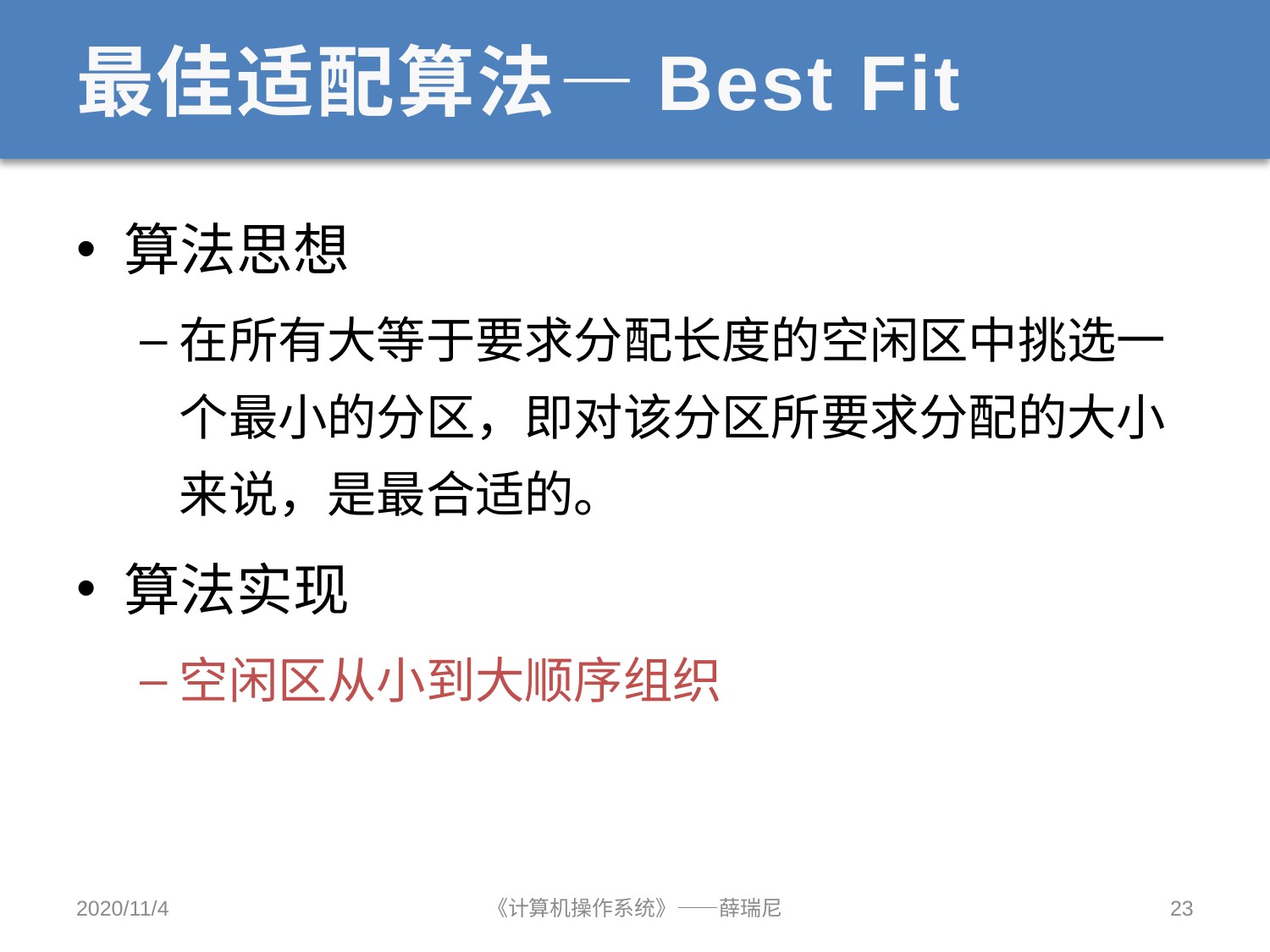

# 最佳适配算法—Best Fit
算法思想
在所有大等于要求分配长度的空闲区中挑选一个最小的分区，即对该分区所要求分配的大小来说，是最合适的。
算法实现
空闲区从小到大顺序组织
2020/11/4
《计算机操作系统》——薛瑞尼
23